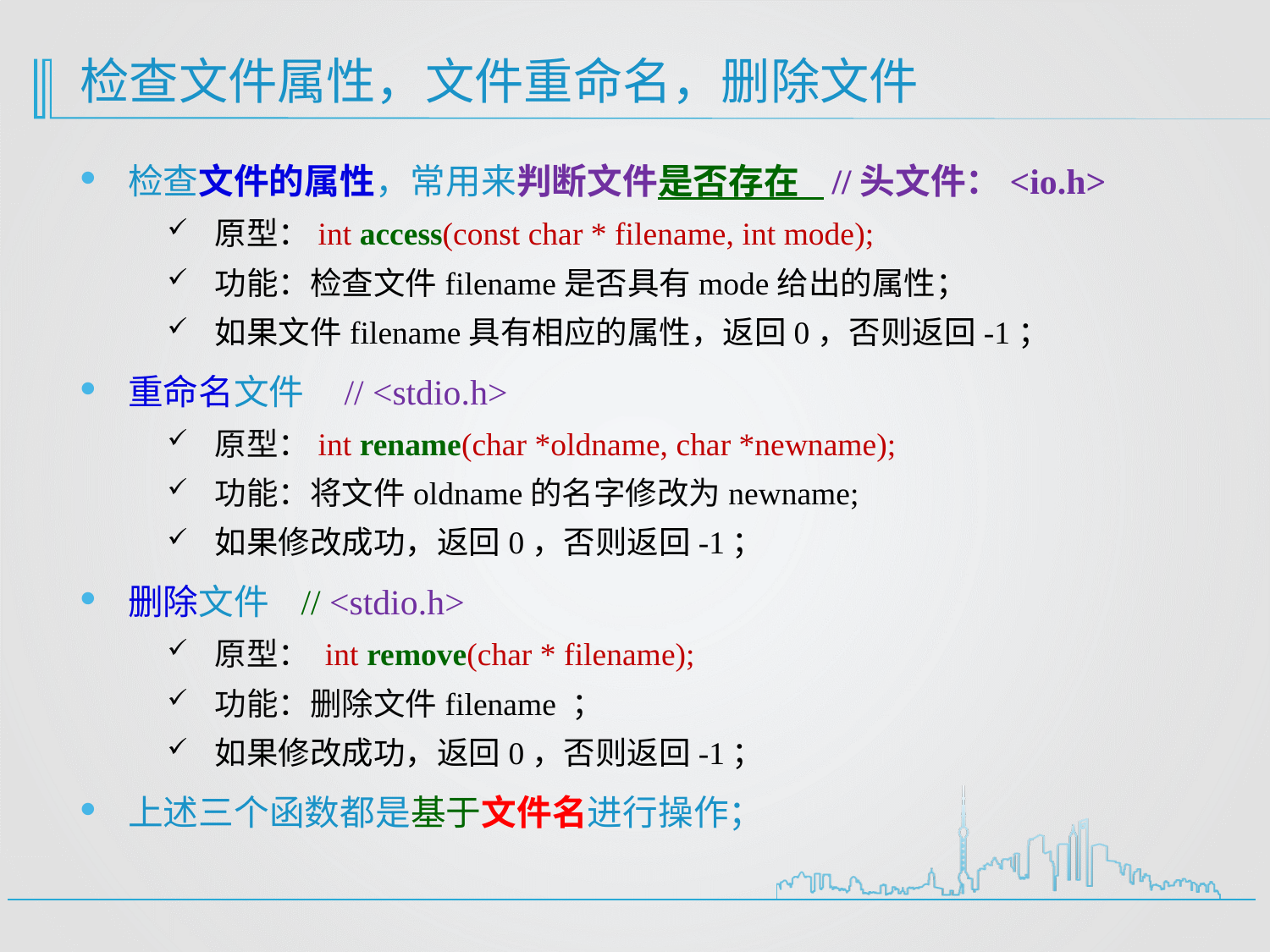

# 检查文件属性，文件重命名，删除文件
检查文件的属性，常用来判断文件是否存在   //头文件：<io.h>
原型：int access(const char * filename, int mode);
功能：检查文件filename是否具有mode给出的属性；
如果文件filename具有相应的属性，返回0，否则返回-1；
重命名文件    // <stdio.h>
原型：int rename(char *oldname, char *newname);
功能：将文件oldname的名字修改为newname;
如果修改成功，返回0，否则返回-1；
删除文件   // <stdio.h>
原型： int remove(char * filename);
功能：删除文件filename ；
如果修改成功，返回0，否则返回-1；
上述三个函数都是基于文件名进行操作；